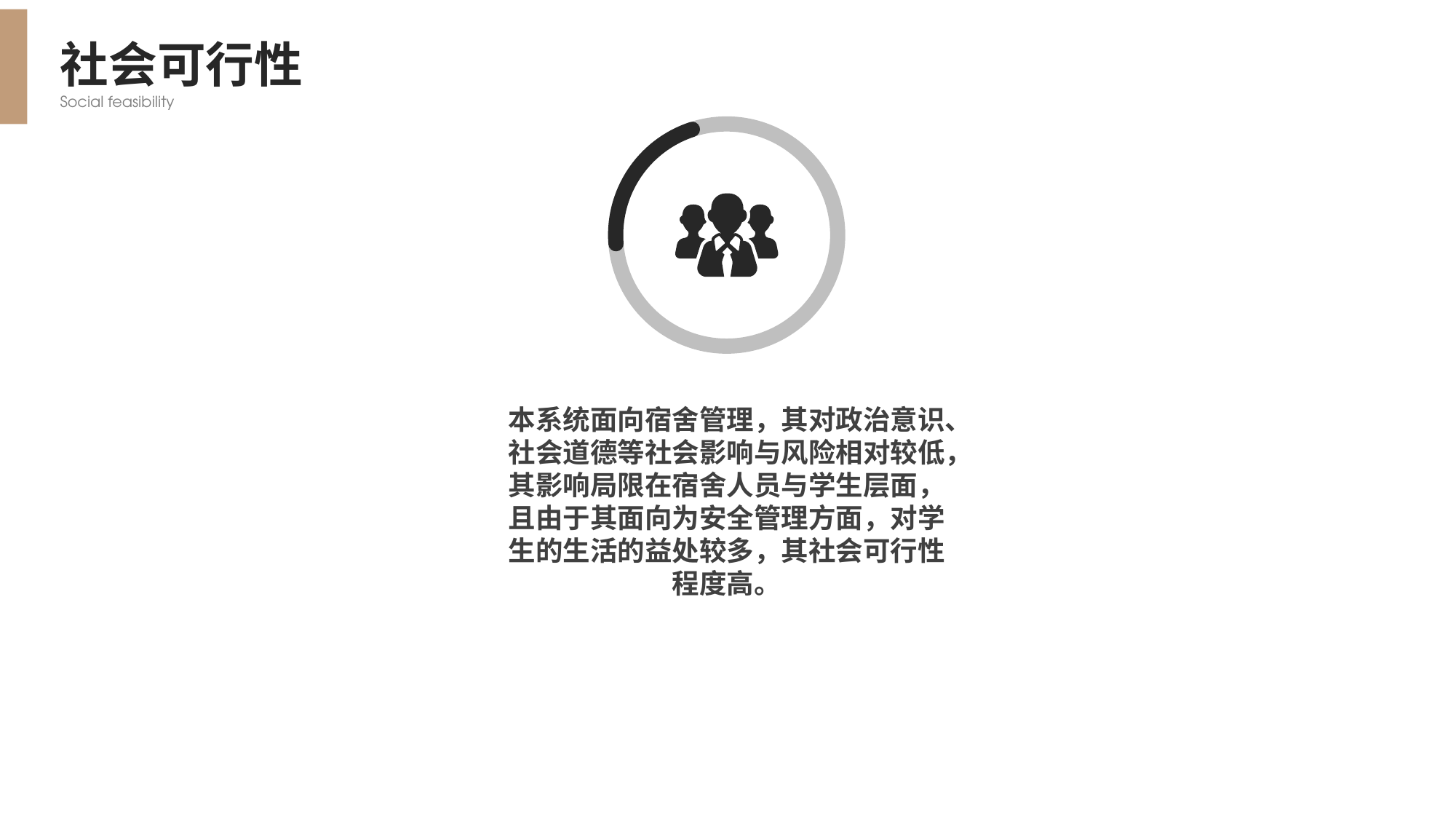

社会可行性
Social feasibility

本系统面向宿舍管理，其对政治意识、社会道德等社会影响与风险相对较低，其影响局限在宿舍人员与学生层面，且由于其面向为安全管理方面，对学生的生活的益处较多，其社会可行性程度高。